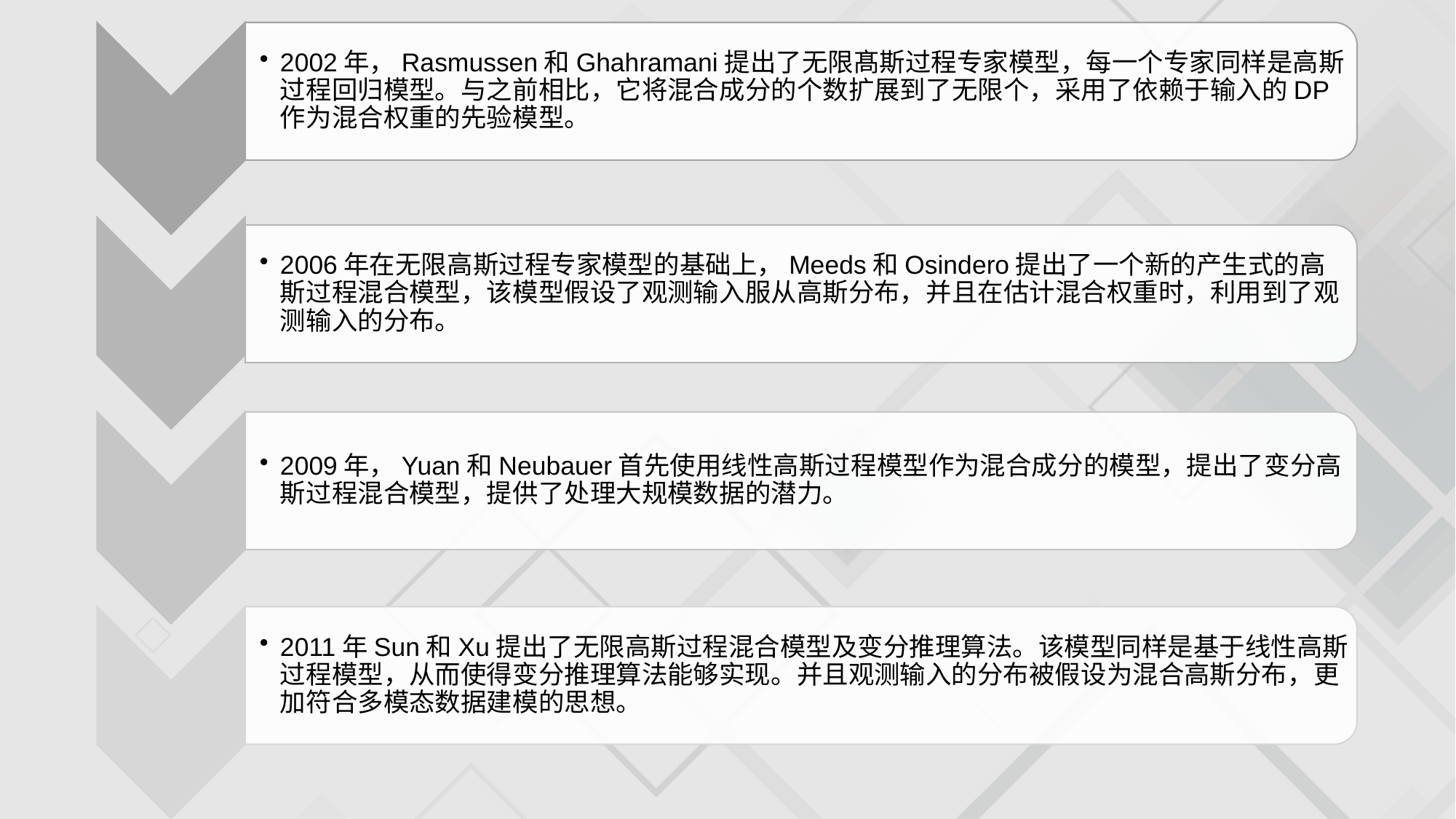

2002年，Rasmussen和Ghahramani提出了无限髙斯过程专家模型，每一个专家同样是高斯过程回归模型。与之前相比，它将混合成分的个数扩展到了无限个，采用了依赖于输入的DP作为混合权重的先验模型。

2006年在无限高斯过程专家模型的基础上，Meeds和Osindero提出了一个新的产生式的高斯过程混合模型，该模型假设了观测输入服从高斯分布，并且在估计混合权重时，利用到了观测输入的分布。

2009年，Yuan和Neubauer首先使用线性高斯过程模型作为混合成分的模型，提出了变分高斯过程混合模型，提供了处理大规模数据的潜力。

2011年Sun和Xu提出了无限高斯过程混合模型及变分推理算法。该模型同样是基于线性高斯过程模型，从而使得变分推理算法能够实现。并且观测输入的分布被假设为混合高斯分布，更加符合多模态数据建模的思想。